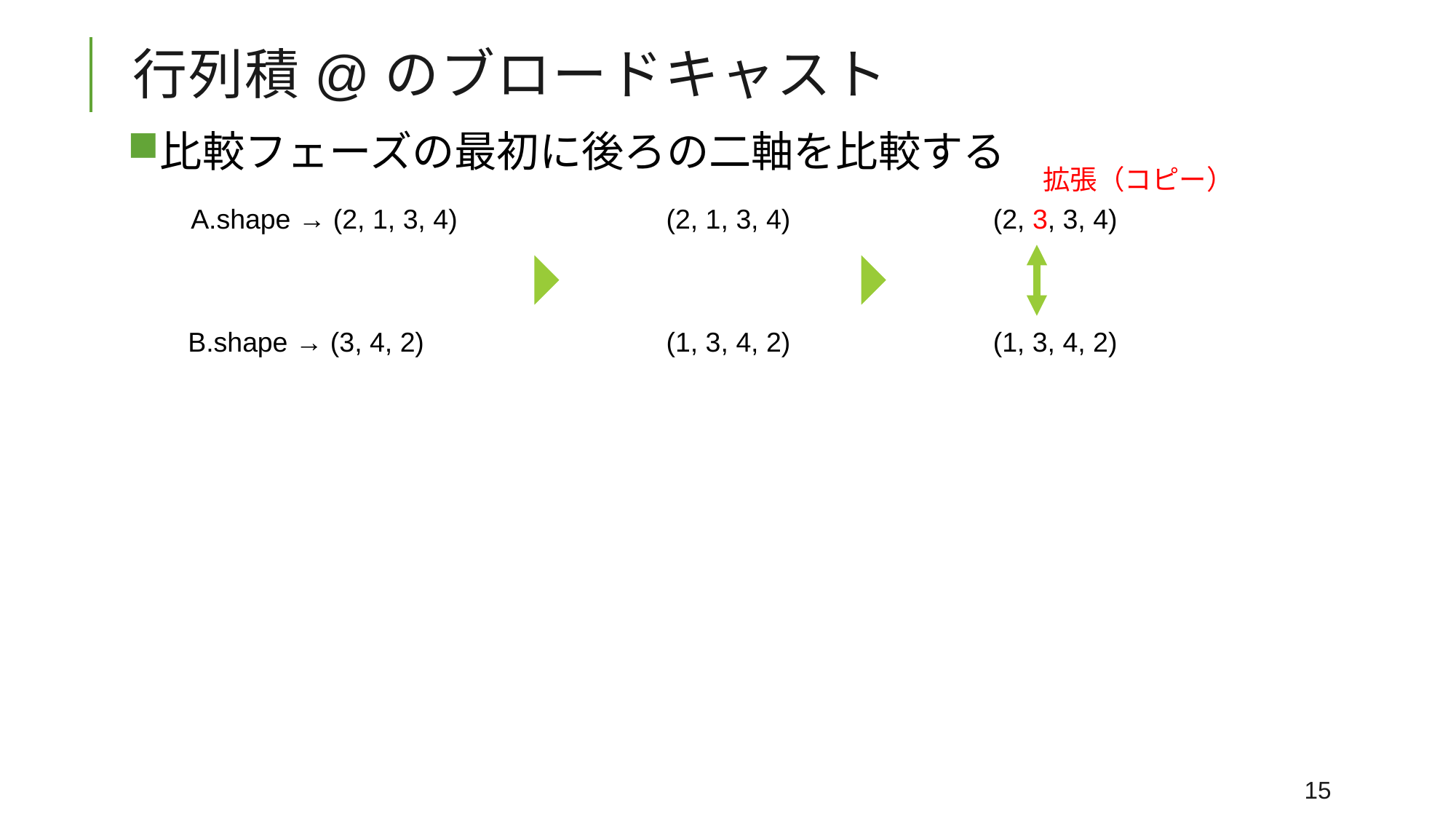

# 行列積@のブロードキャスト
比較フェーズの最初に後ろの二軸を比較する
拡張（コピー）
A.shape → (2, 1, 3, 4)
(2, 1, 3, 4)
(2, 3, 3, 4)

B.shape → (3, 4, 2)
(1, 3, 4, 2)
(1, 3, 4, 2)
15